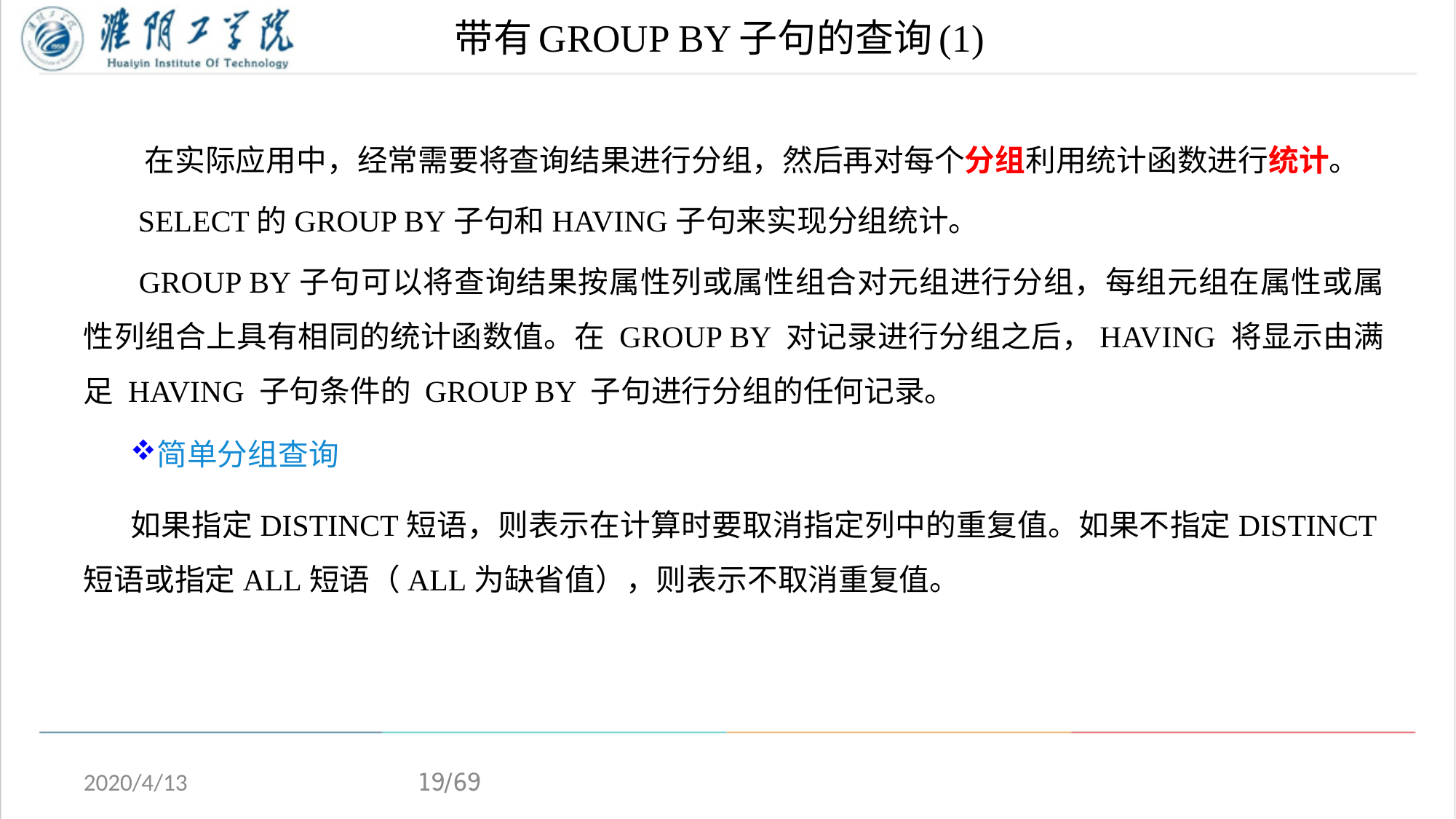

# 带有GROUP BY子句的查询(1)
 在实际应用中，经常需要将查询结果进行分组，然后再对每个分组利用统计函数进行统计。
 SELECT的GROUP BY子句和HAVING子句来实现分组统计。
 GROUP BY子句可以将查询结果按属性列或属性组合对元组进行分组，每组元组在属性或属性列组合上具有相同的统计函数值。在 GROUP BY 对记录进行分组之后，HAVING 将显示由满足 HAVING 子句条件的 GROUP BY 子句进行分组的任何记录。
简单分组查询
如果指定DISTINCT短语，则表示在计算时要取消指定列中的重复值。如果不指定DISTINCT短语或指定ALL短语（ALL为缺省值），则表示不取消重复值。
19/69
2020/4/13